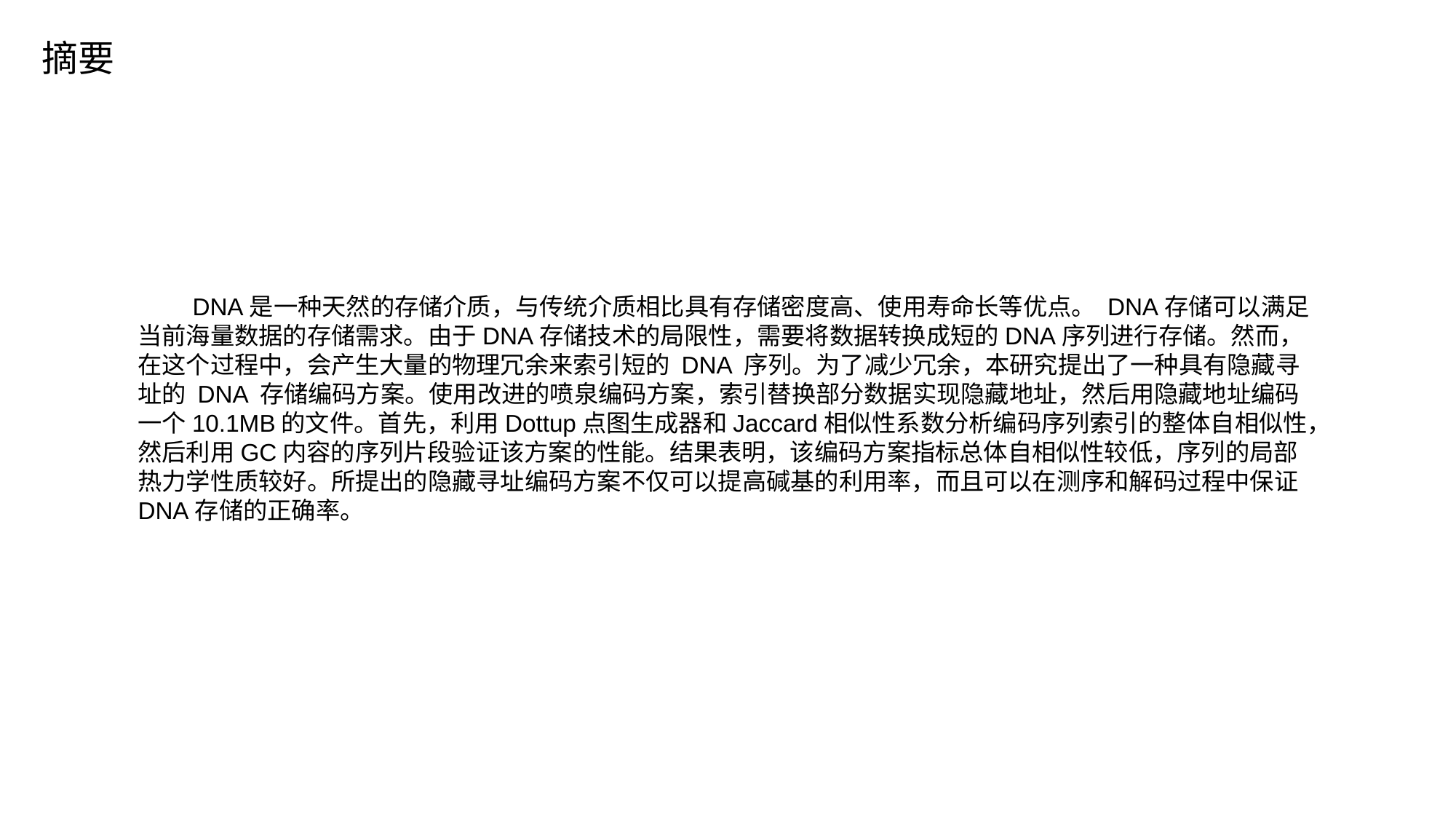

摘要
DNA是一种天然的存储介质，与传统介质相比具有存储密度高、使用寿命长等优点。 DNA存储可以满足当前海量数据的存储需求。由于DNA存储技术的局限性，需要将数据转换成短的DNA序列进行存储。然而，在这个过程中，会产生大量的物理冗余来索引短的 DNA 序列。为了减少冗余，本研究提出了一种具有隐藏寻址的 DNA 存储编码方案。使用改进的喷泉编码方案，索引替换部分数据实现隐藏地址，然后用隐藏地址编码一个10.1MB的文件。首先，利用Dottup点图生成器和Jaccard相似性系数分析编码序列索引的整体自相似性，然后利用GC内容的序列片段验证该方案的性能。结果表明，该编码方案指标总体自相似性较低，序列的局部热力学性质较好。所提出的隐藏寻址编码方案不仅可以提高碱基的利用率，而且可以在测序和解码过程中保证DNA存储的正确率。